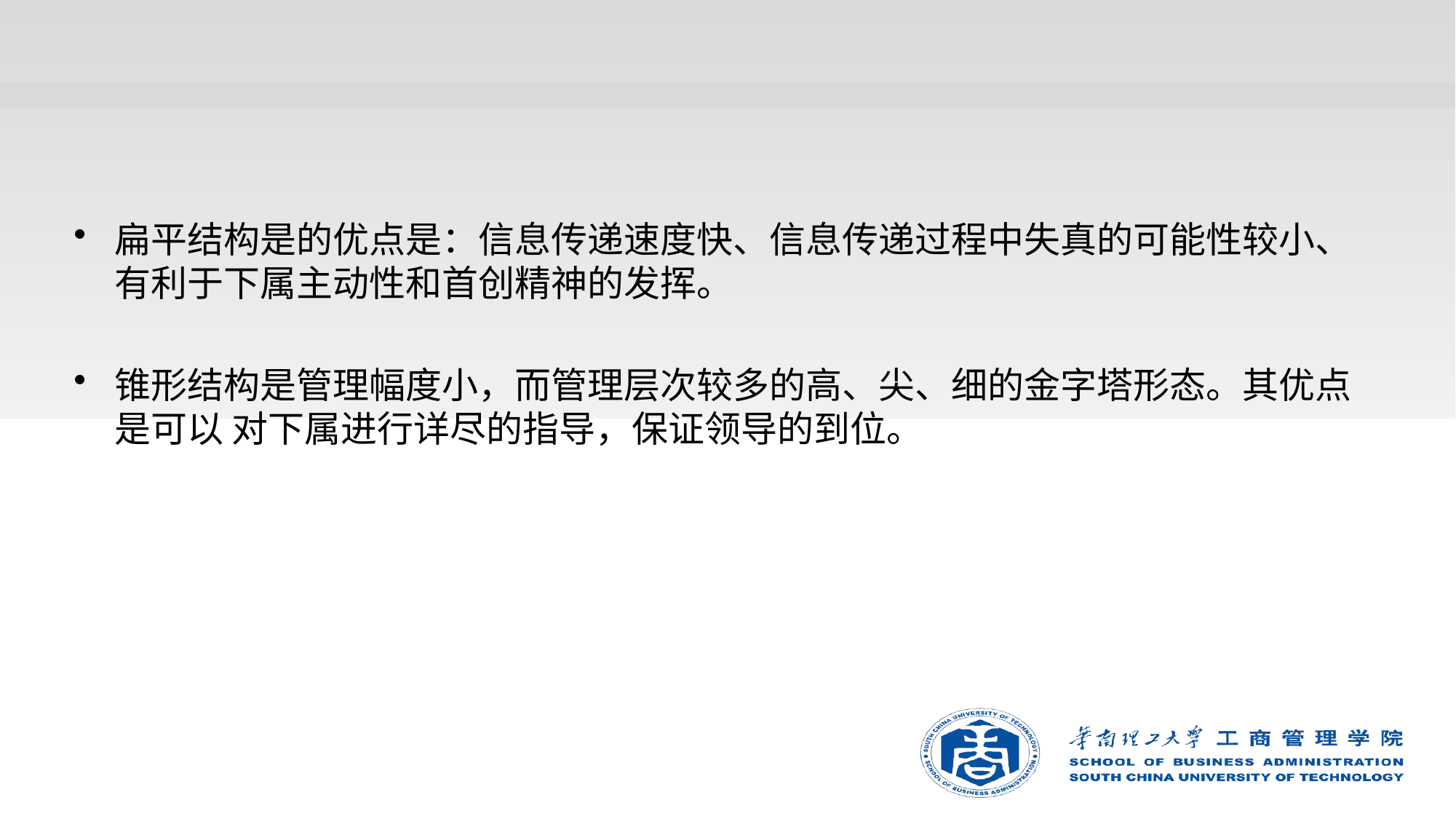

#

扁平结构是的优点是：信息传递速度快、信息传递过程中失真的可能性较小、有利于下属主动性和首创精神的发挥。

锥形结构是管理幅度小，而管理层次较多的高、尖、细的金字塔形态。其优点是可以 对下属进行详尽的指导，保证领导的到位。